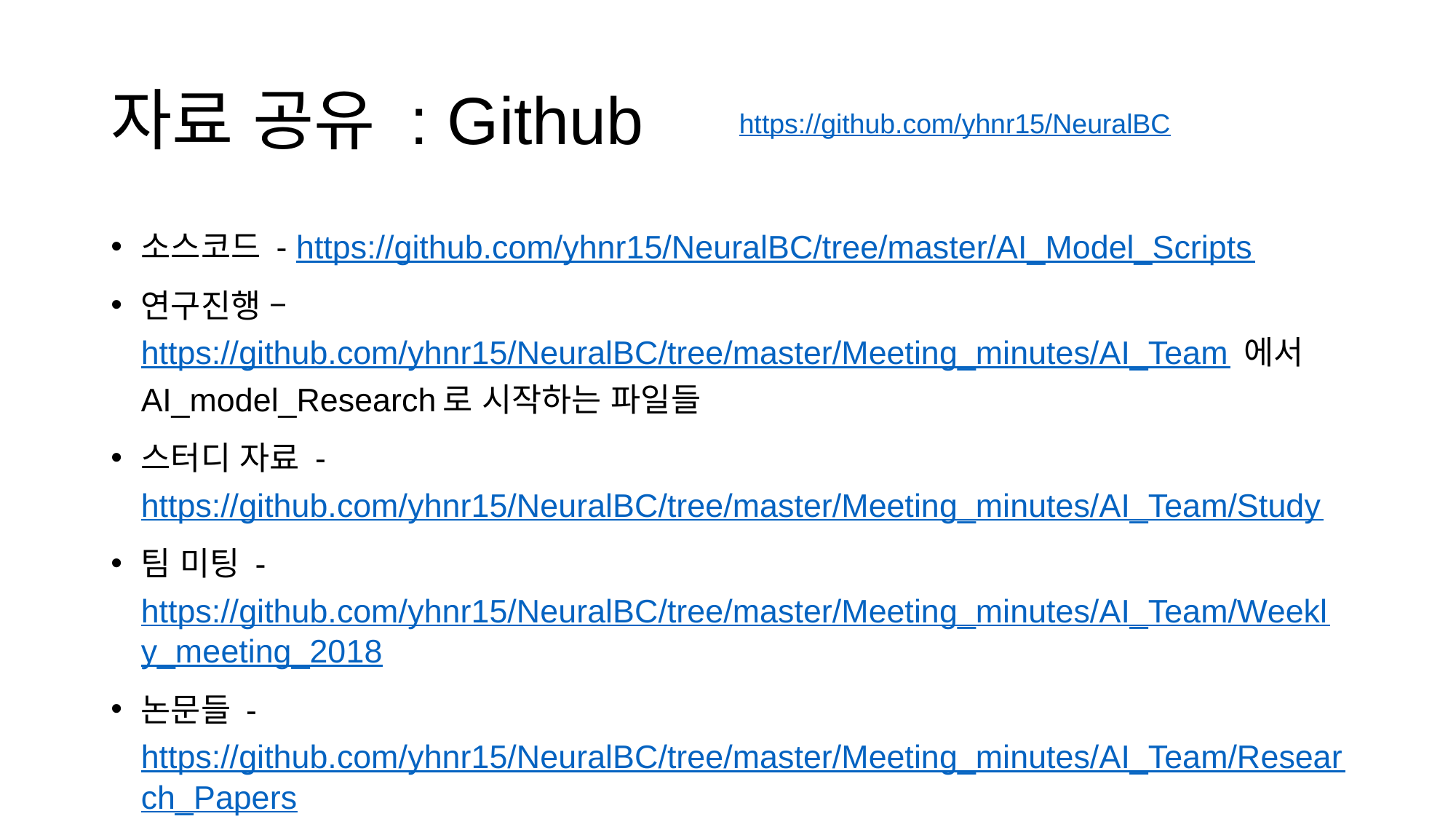

# 자료 공유 : Github
https://github.com/yhnr15/NeuralBC
소스코드 - https://github.com/yhnr15/NeuralBC/tree/master/AI_Model_Scripts
연구진행 – https://github.com/yhnr15/NeuralBC/tree/master/Meeting_minutes/AI_Team 에서 AI_model_Research로 시작하는 파일들
스터디 자료 - https://github.com/yhnr15/NeuralBC/tree/master/Meeting_minutes/AI_Team/Study
팀 미팅 - https://github.com/yhnr15/NeuralBC/tree/master/Meeting_minutes/AI_Team/Weekly_meeting_2018
논문들 - https://github.com/yhnr15/NeuralBC/tree/master/Meeting_minutes/AI_Team/Research_Papers